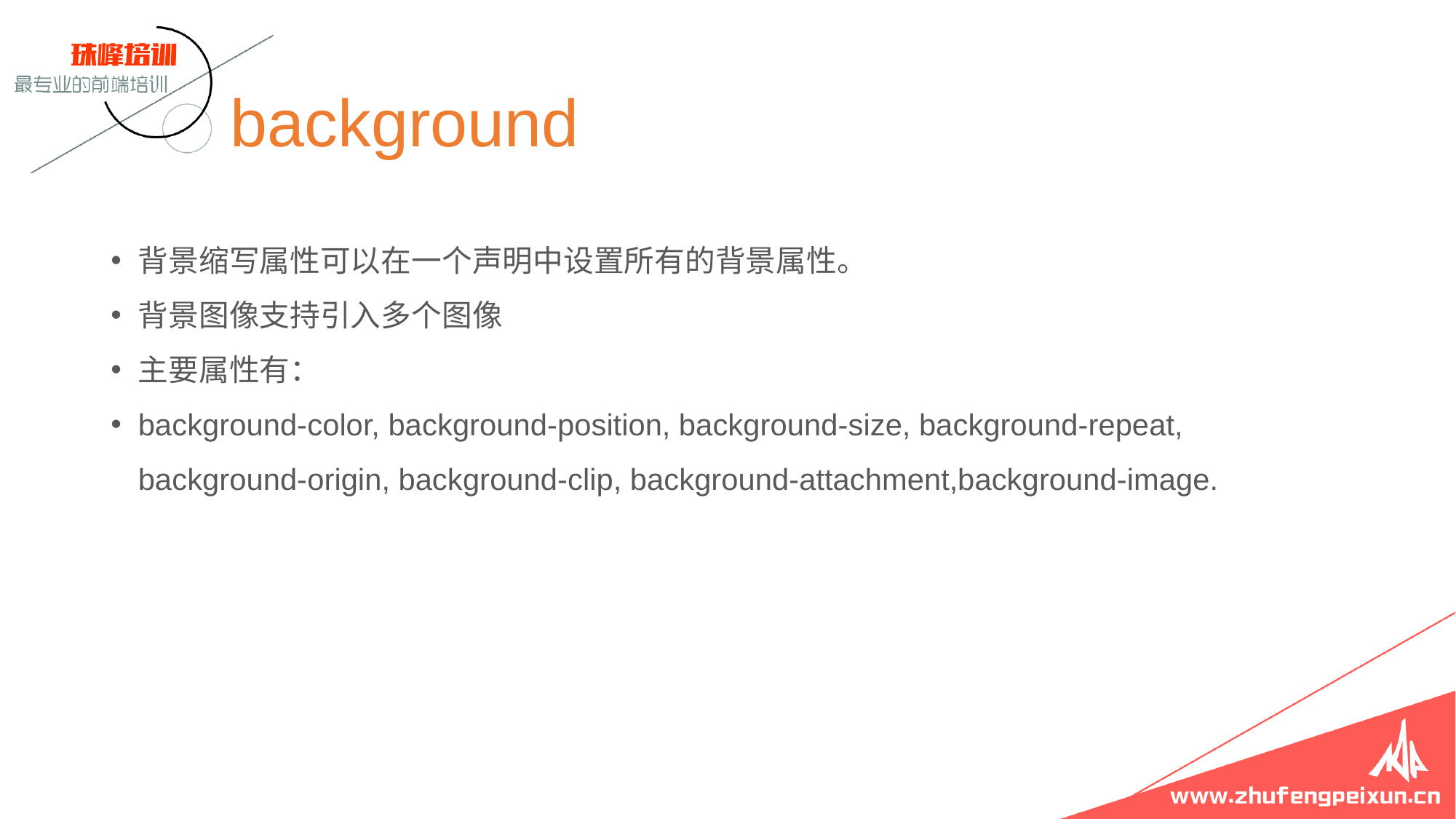

# background
背景缩写属性可以在一个声明中设置所有的背景属性。
背景图像支持引入多个图像
主要属性有：
background-color, background-position, background-size, background-repeat, background-origin, background-clip, background-attachment,background-image.